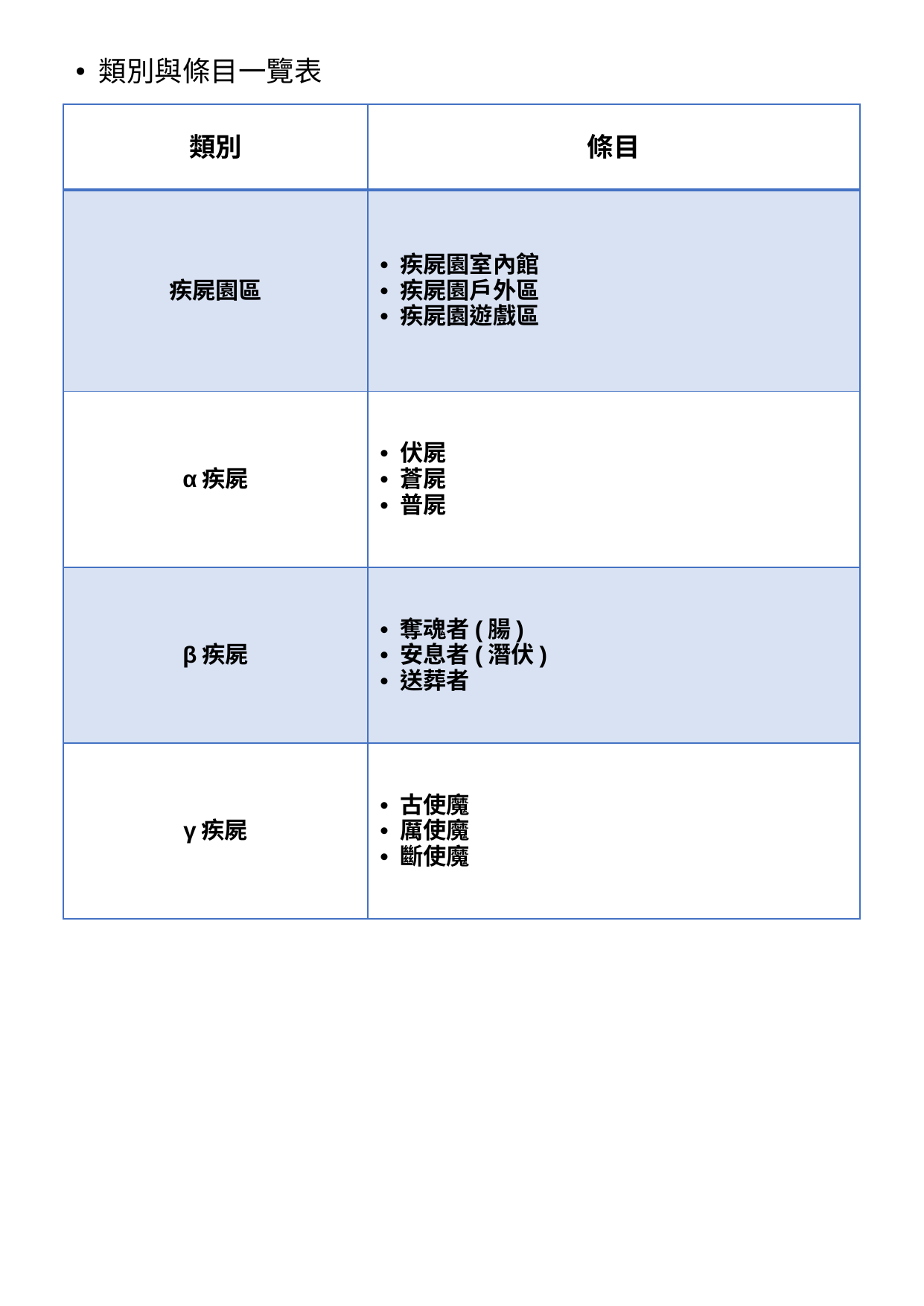

類別與條目一覽表
| 類別 | 條目 |
| --- | --- |
| 疾屍園區 | • 疾屍園室內館 • 疾屍園戶外區 • 疾屍園遊戲區 |
| α疾屍 | • 伏屍 • 蒼屍 • 普屍 |
| β疾屍 | • 奪魂者(腸) • 安息者(潛伏) • 送葬者 |
| γ疾屍 | • 古使魔 • 厲使魔 • 斷使魔 |